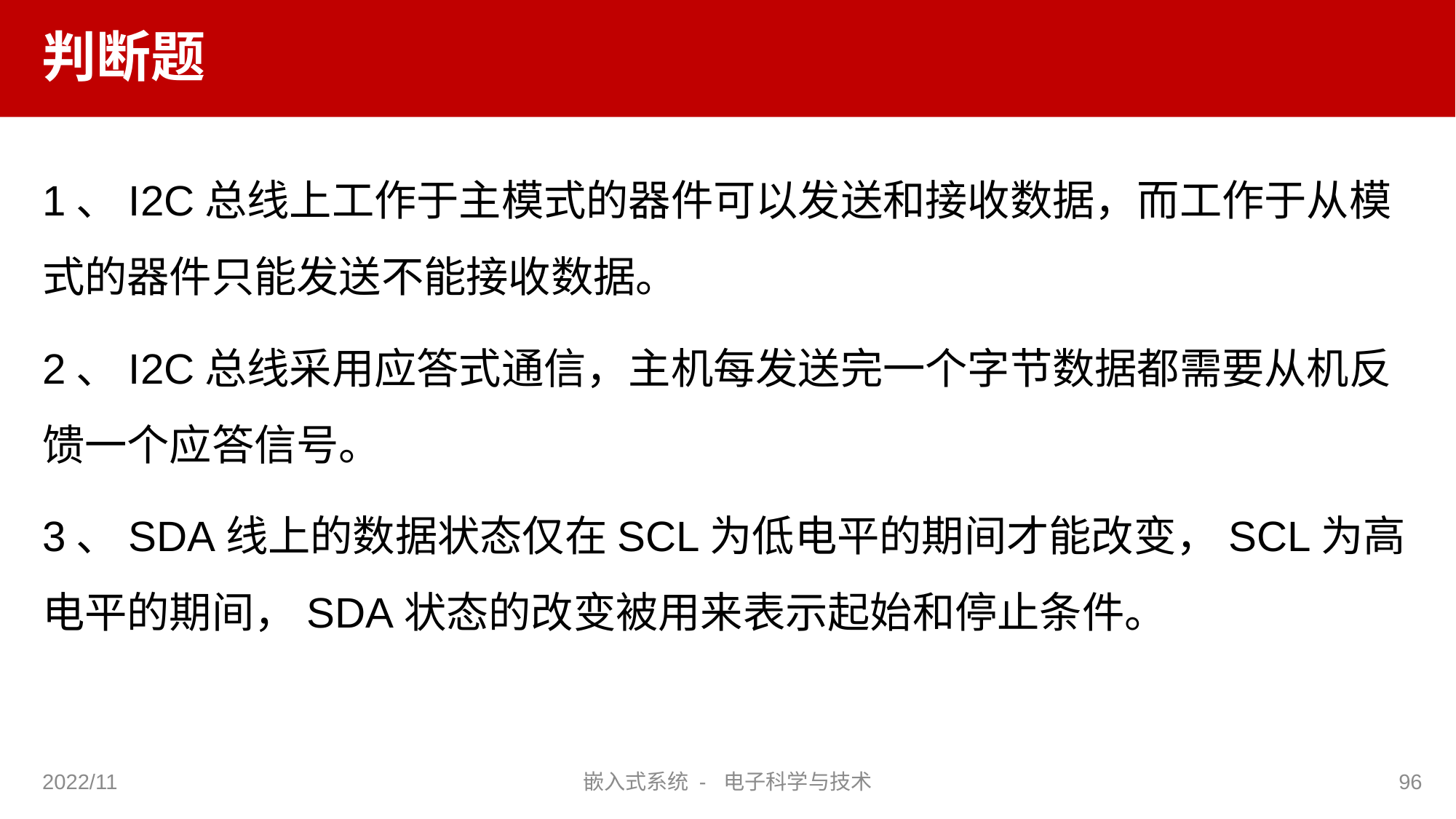

# 判断题
1、I2C总线上工作于主模式的器件可以发送和接收数据，而工作于从模式的器件只能发送不能接收数据。
2、I2C总线采用应答式通信，主机每发送完一个字节数据都需要从机反馈一个应答信号。
3、SDA线上的数据状态仅在SCL为低电平的期间才能改变，SCL为高电平的期间，SDA状态的改变被用来表示起始和停止条件。
2022/11
嵌入式系统 -  电子科学与技术
96